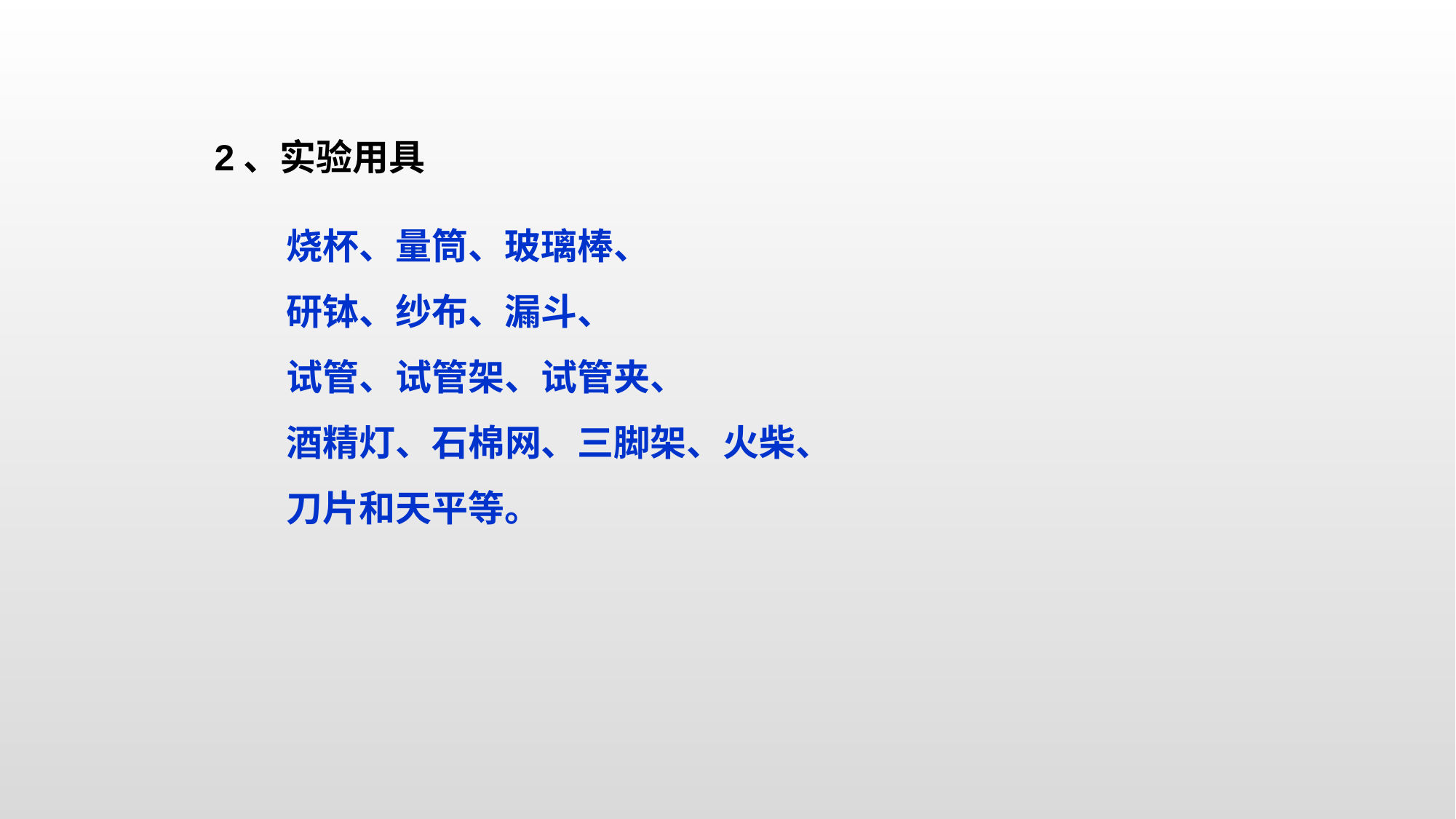

2、实验用具
烧杯、量筒、玻璃棒、
研钵、纱布、漏斗、
试管、试管架、试管夹、
酒精灯、石棉网、三脚架、火柴、
刀片和天平等。